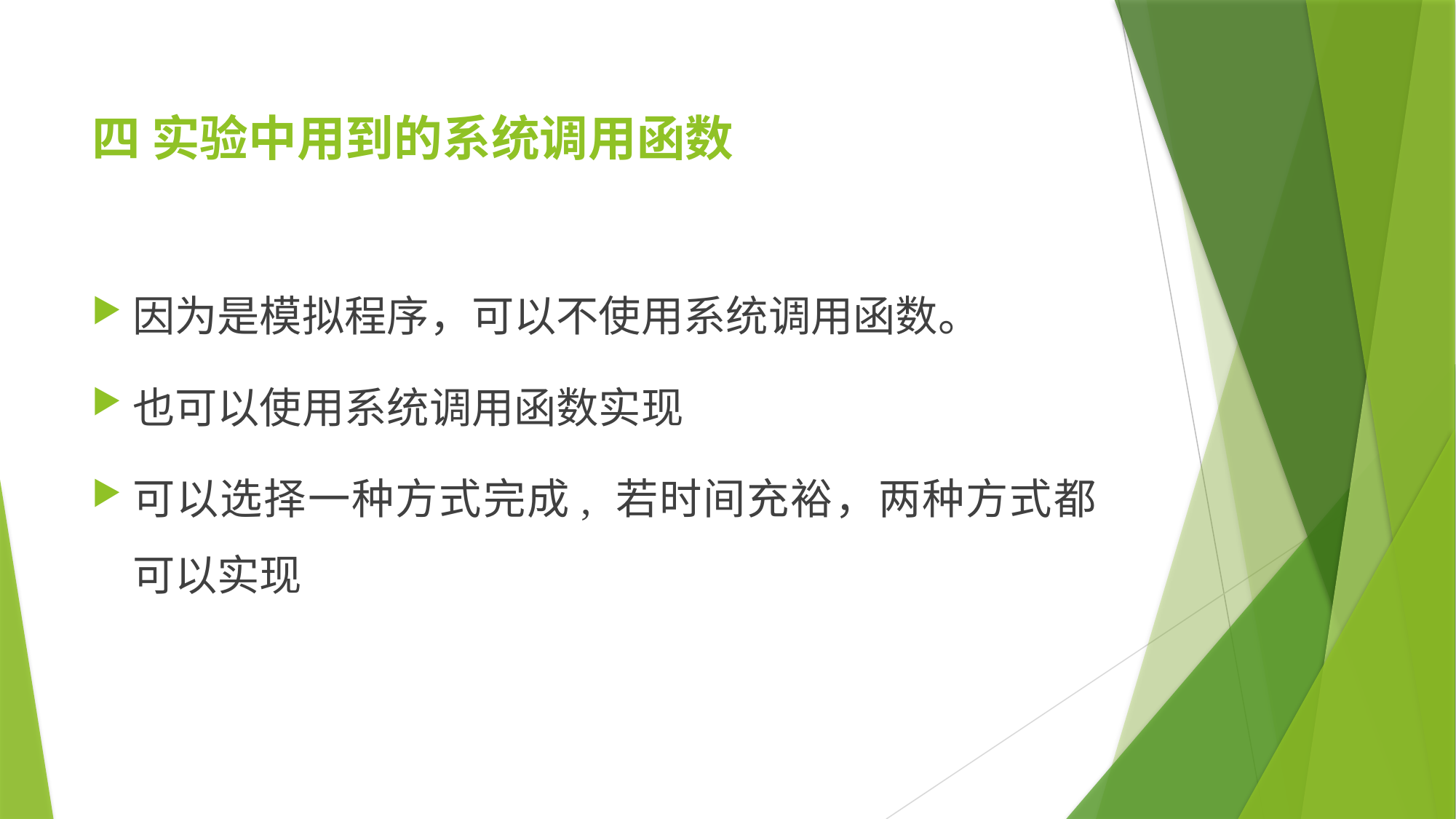

# 四 实验中用到的系统调用函数
因为是模拟程序，可以不使用系统调用函数。
也可以使用系统调用函数实现
可以选择一种方式完成, 若时间充裕，两种方式都可以实现